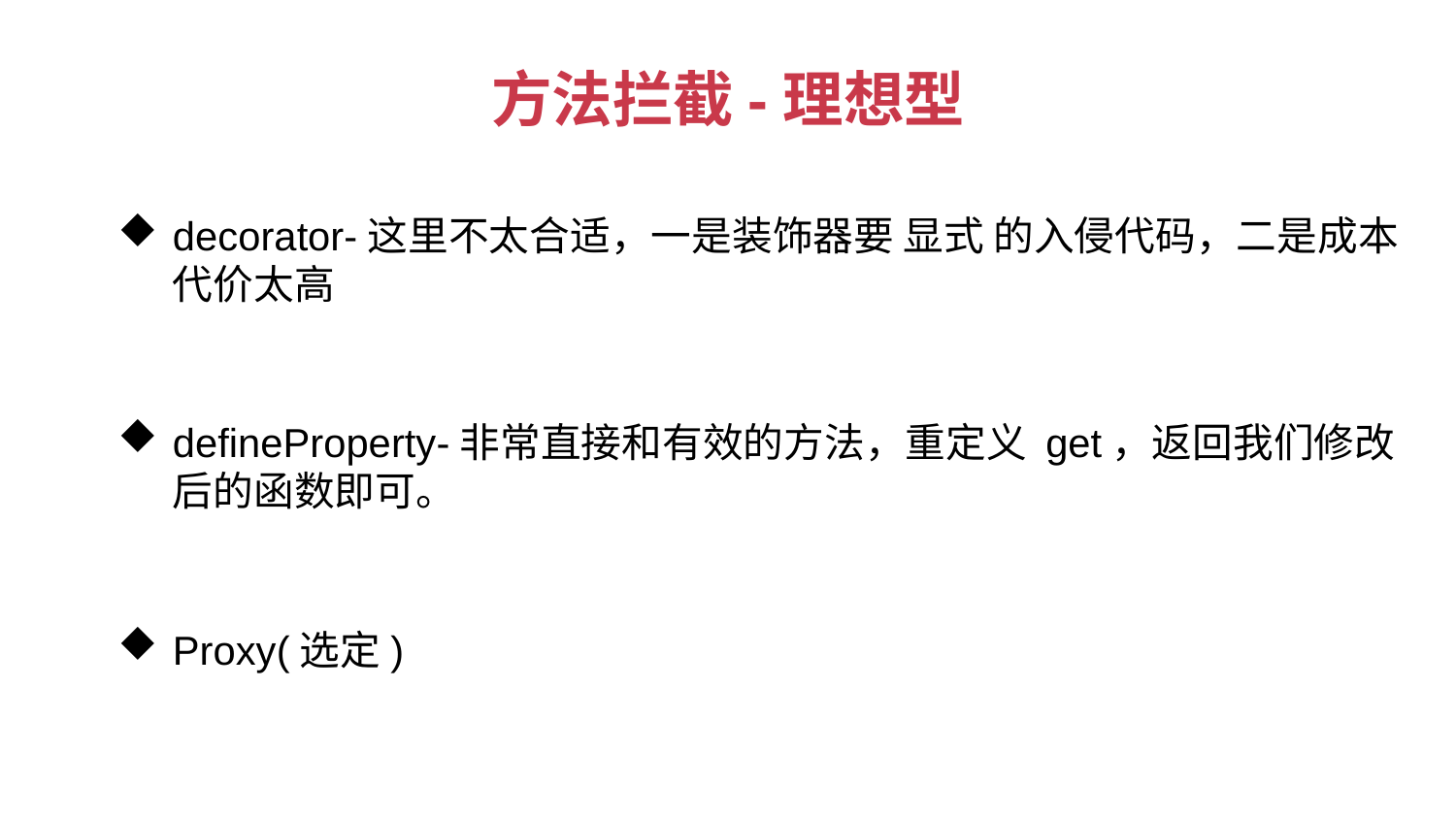

方法拦截-理想型
decorator-这里不太合适，一是装饰器要 显式 的入侵代码，二是成本代价太高
defineProperty-非常直接和有效的方法，重定义 get，返回我们修改后的函数即可。
Proxy(选定)